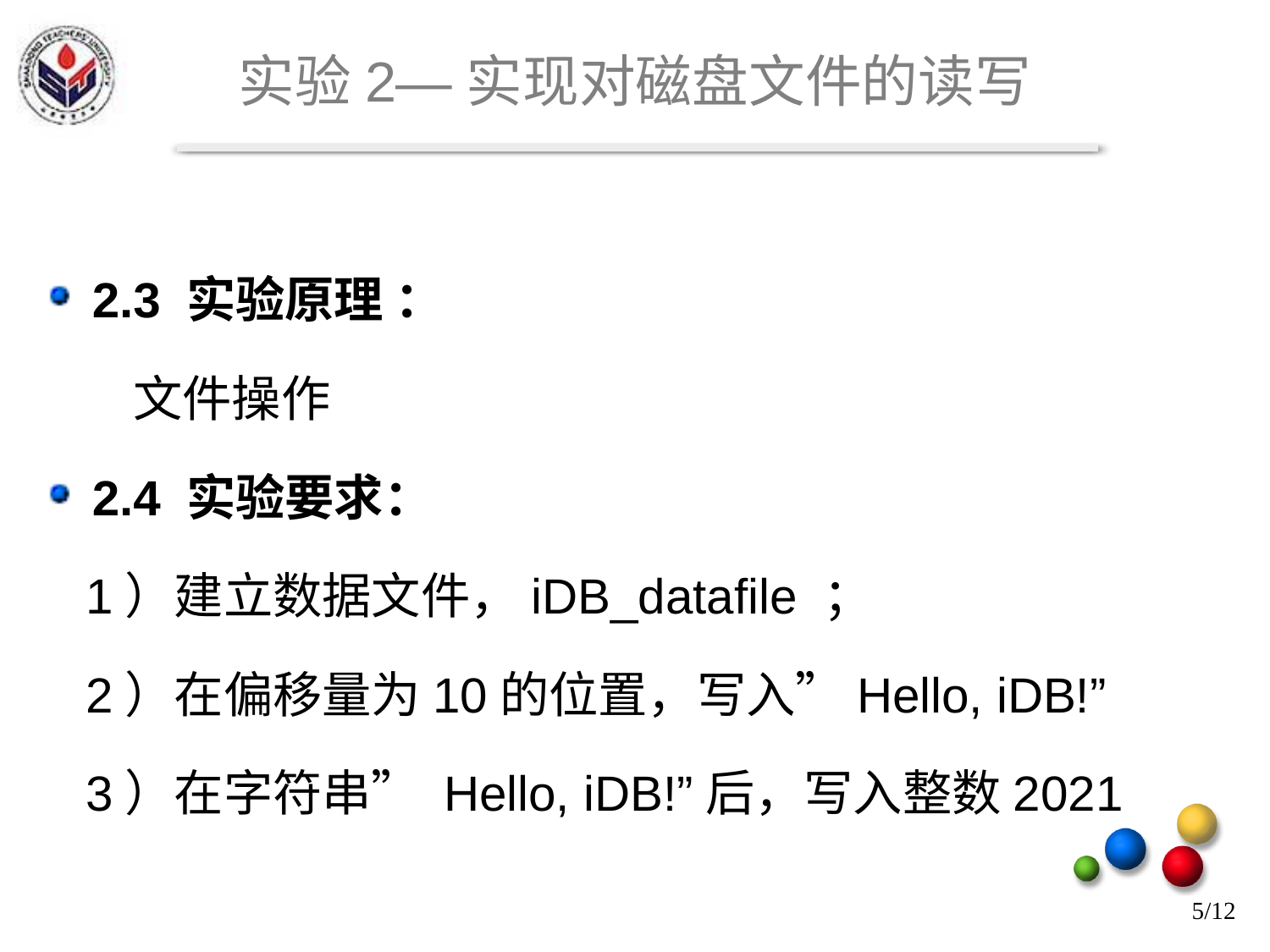

# 实验2—实现对磁盘文件的读写
2.3 实验原理 ：
       文件操作
2.4 实验要求：
   1）建立数据文件，iDB_datafile ；
   2）在偏移量为10的位置，写入”Hello, iDB!”
   3）在字符串” Hello, iDB!”后，写入整数2021

5/12